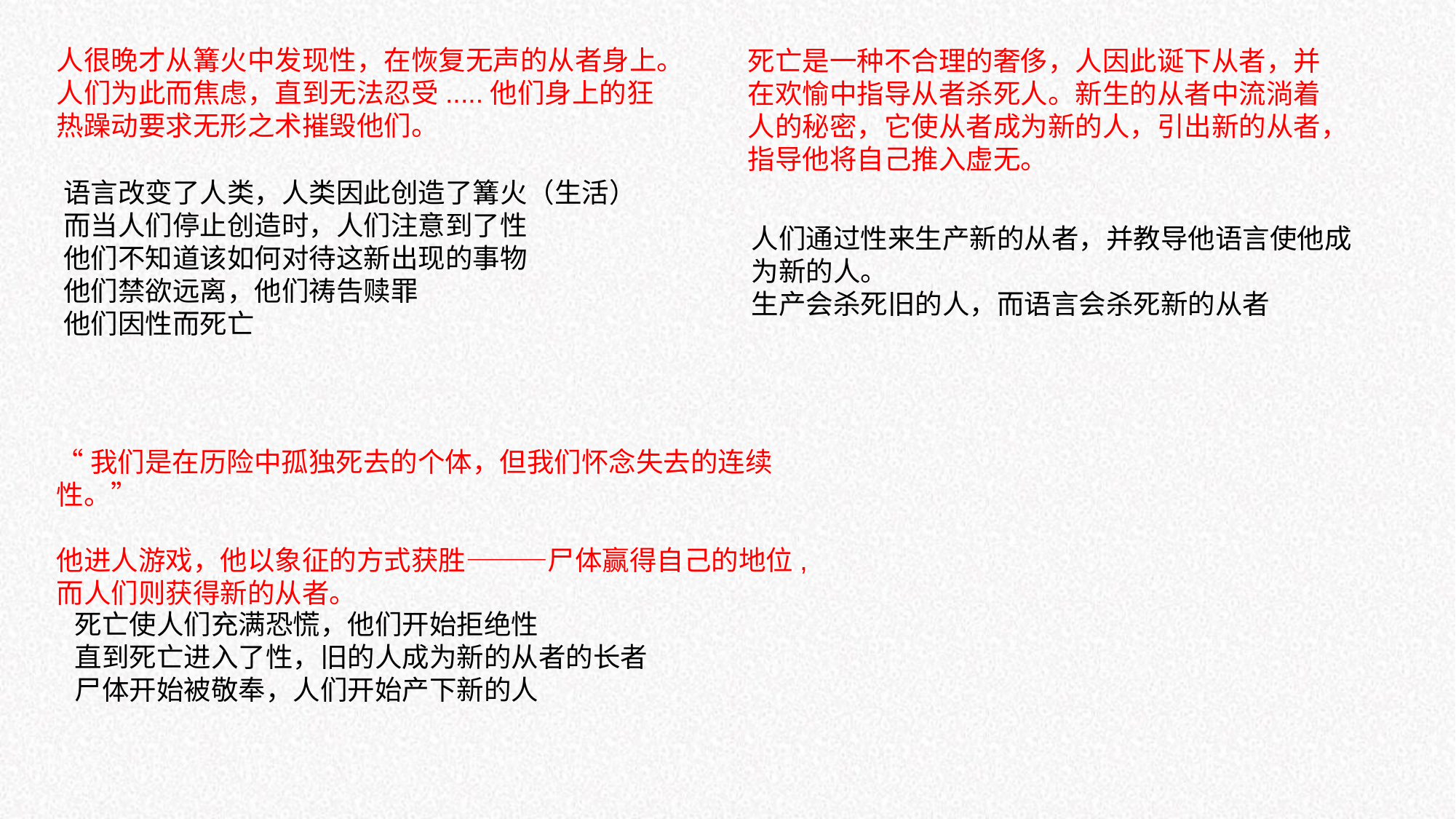

人很晚才从篝火中发现性，在恢复无声的从者身上。
人们为此而焦虑，直到无法忍受.....他们身上的狂热躁动要求无形之术摧毁他们。

死亡是一种不合理的奢侈，人因此诞下从者，并在欢愉中指导从者杀死人。新生的从者中流淌着人的秘密，它使从者成为新的人，引出新的从者，指导他将自己推入虚无。
语言改变了人类，人类因此创造了篝火（生活）
而当人们停止创造时，人们注意到了性
他们不知道该如何对待这新出现的事物
他们禁欲远离，他们祷告赎罪
他们因性而死亡
人们通过性来生产新的从者，并教导他语言使他成为新的人。
生产会杀死旧的人，而语言会杀死新的从者

“我们是在历险中孤独死去的个体，但我们怀念失去的连续性。”

他进人游戏，他以象征的方式获胜———尸体赢得自己的地位,而人们则获得新的从者。
死亡使人们充满恐慌，他们开始拒绝性
直到死亡进入了性，旧的人成为新的从者的长者
尸体开始被敬奉，人们开始产下新的人